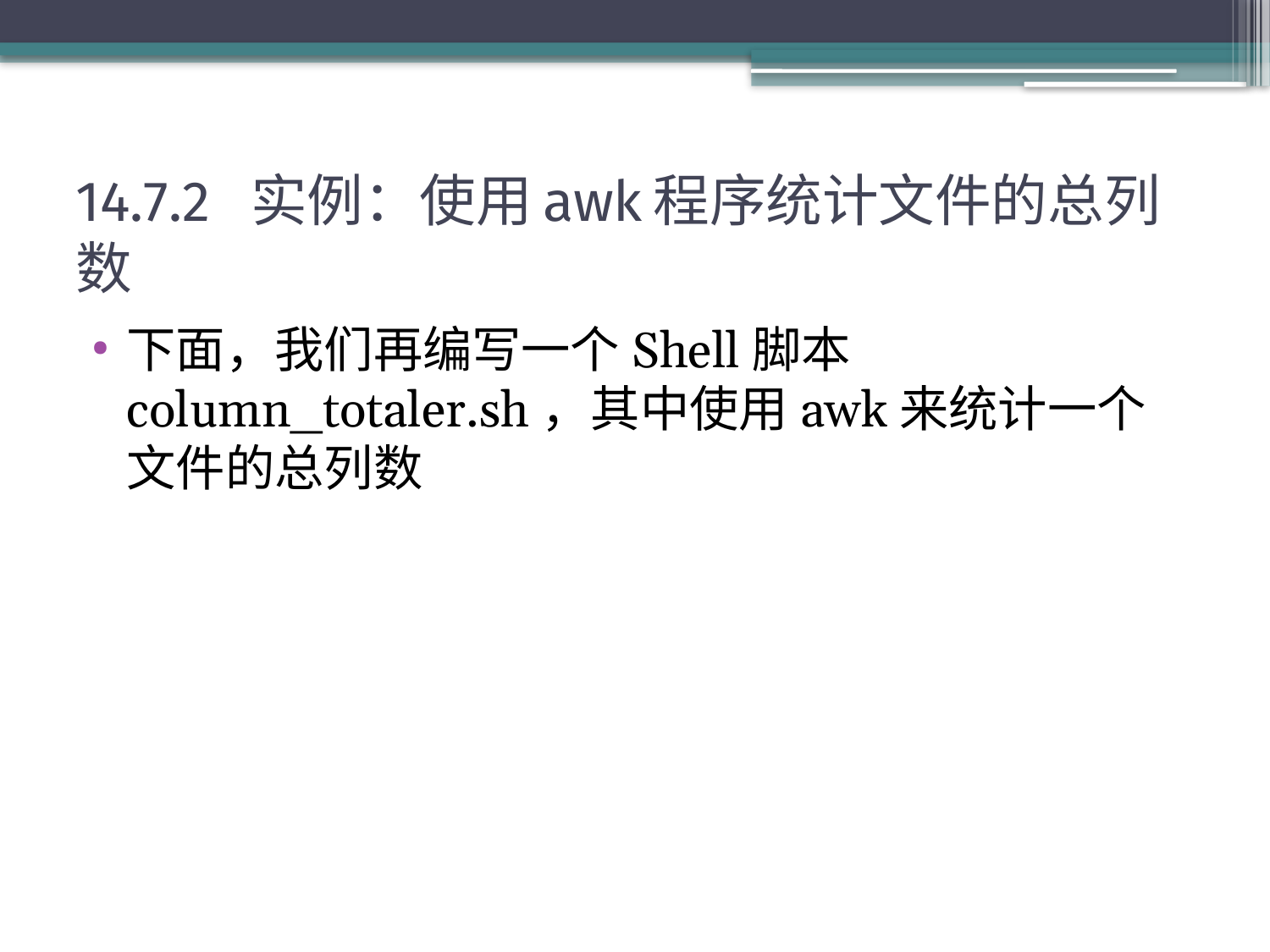

# 14.7.2  实例：使用awk程序统计文件的总列数
下面，我们再编写一个Shell脚本column_totaler.sh，其中使用awk来统计一个文件的总列数